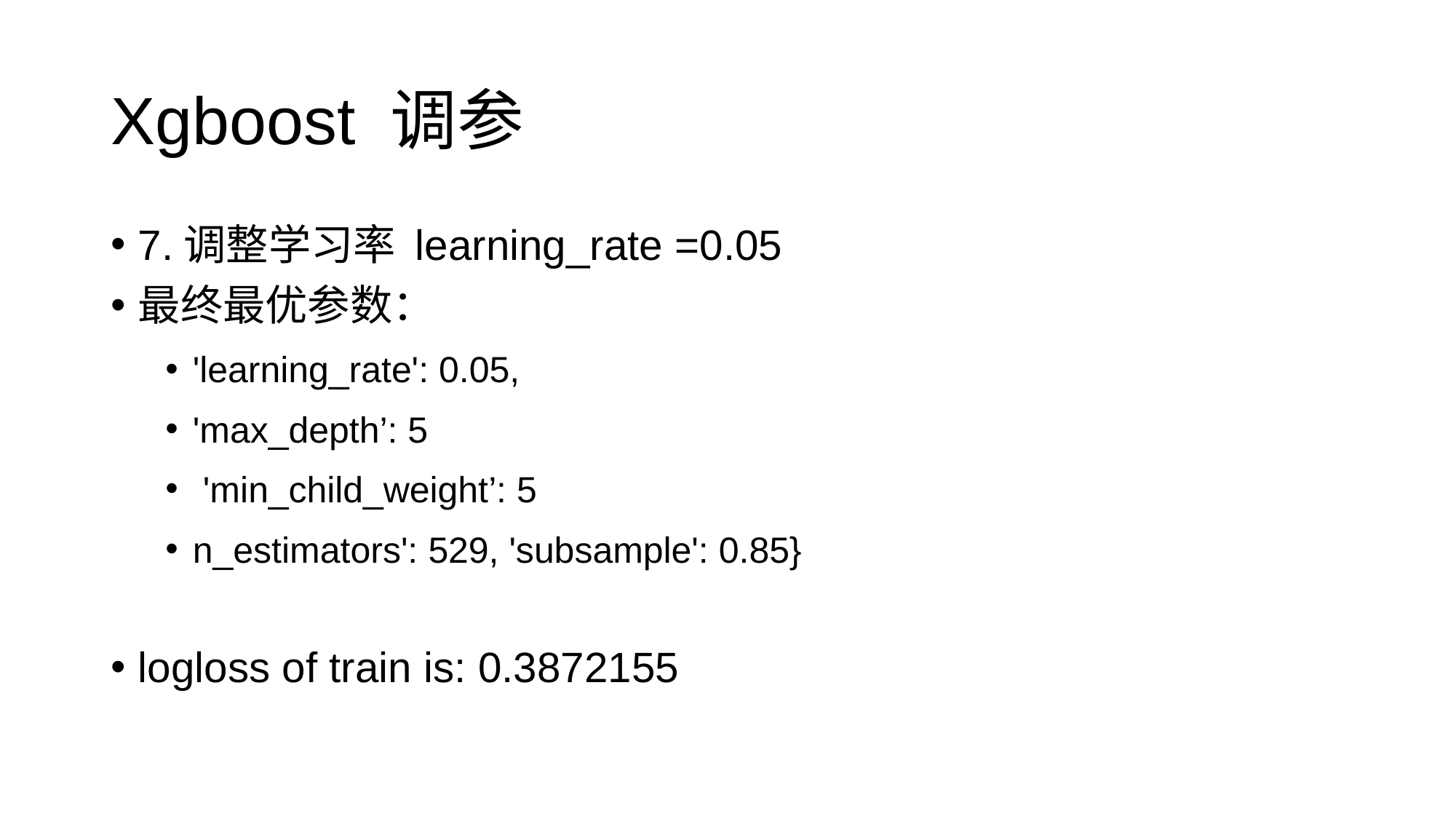

# Xgboost 调参
7.调整学习率 learning_rate =0.05
最终最优参数：
'learning_rate': 0.05,
'max_depth’: 5
 'min_child_weight’: 5
n_estimators': 529, 'subsample': 0.85}

logloss of train is: 0.3872155